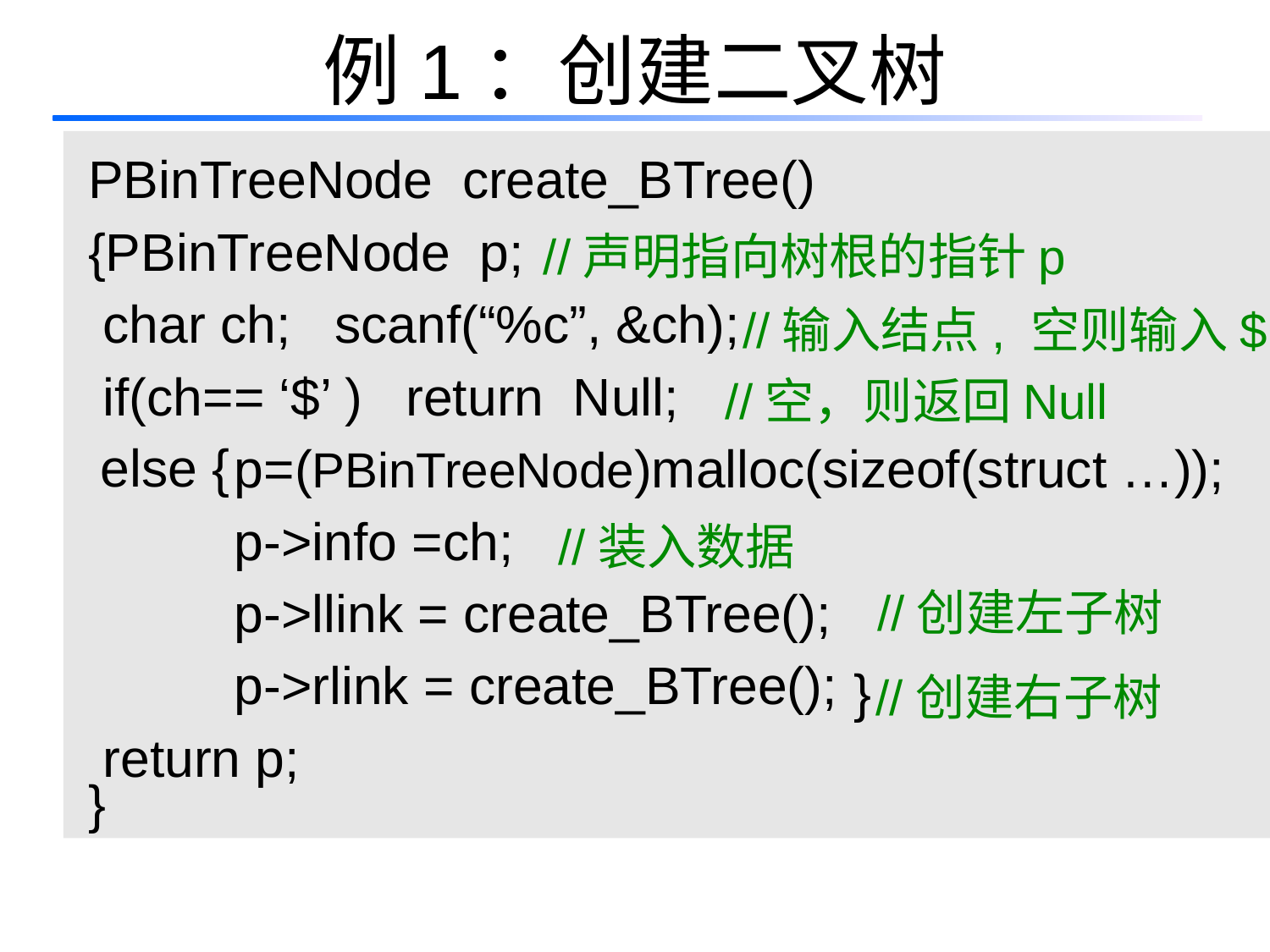

# 例1：创建二叉树

PBinTreeNode  create_BTree()
{PBinTreeNode  p;
 char ch;   scanf(“%c”, &ch);
 if(ch== ‘$’ )   return  Null;
          p=(PBinTreeNode)malloc(sizeof(struct …));
          p->info =ch;
          p->llink = create_BTree();
          p->rlink = create_BTree();
 return p;
}
//声明指向树根的指针p
//输入结点, 空则输入$
//空，则返回Null
else {
//装入数据
//创建左子树
}
//创建右子树